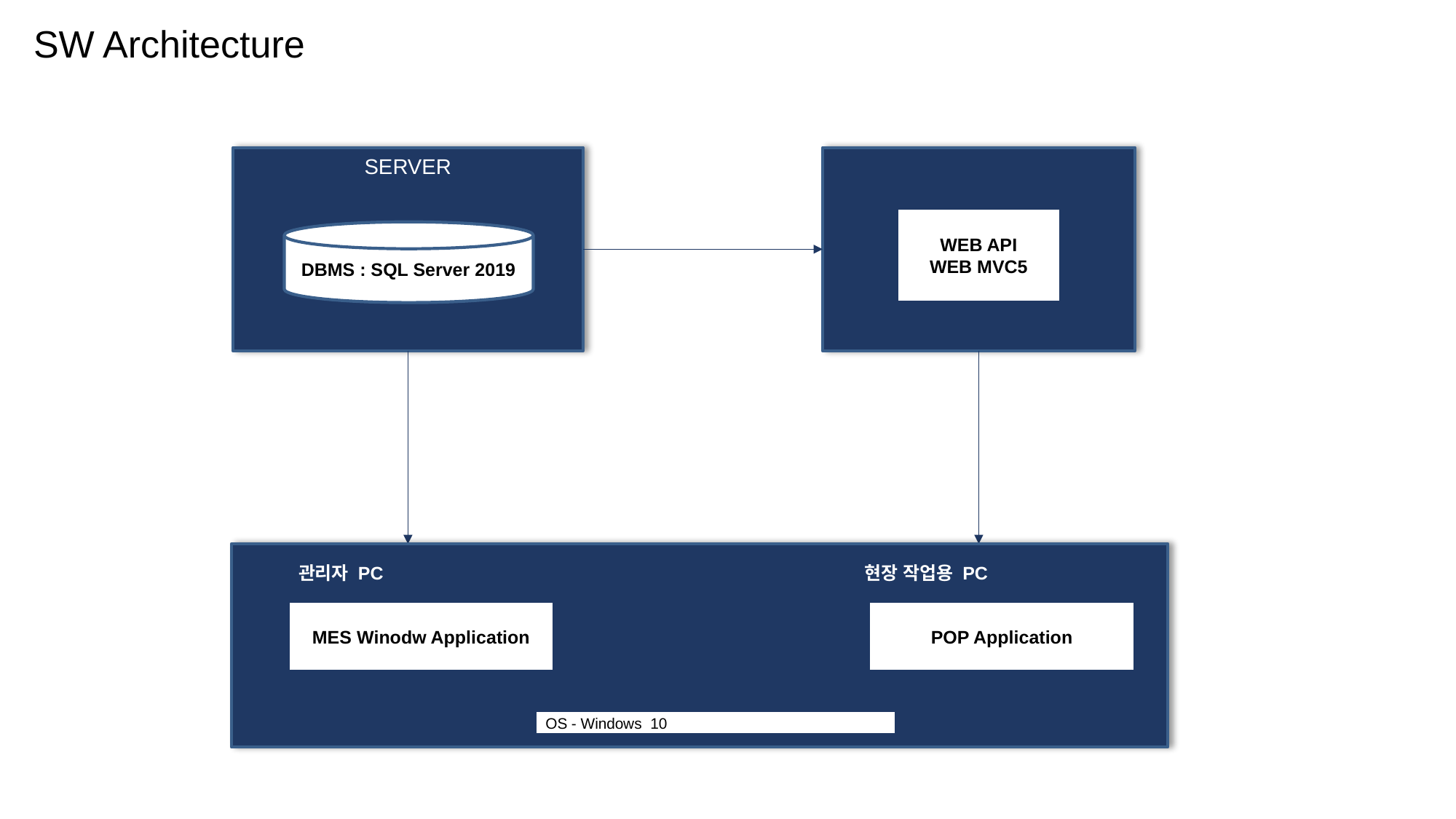

SW Architecture
SERVER

WEB API
WEB MVC5
DBMS : SQL Server 2019

관리자 PC
현장 작업용 PC
MES Winodw Application
POP Application
OS - Windows  10